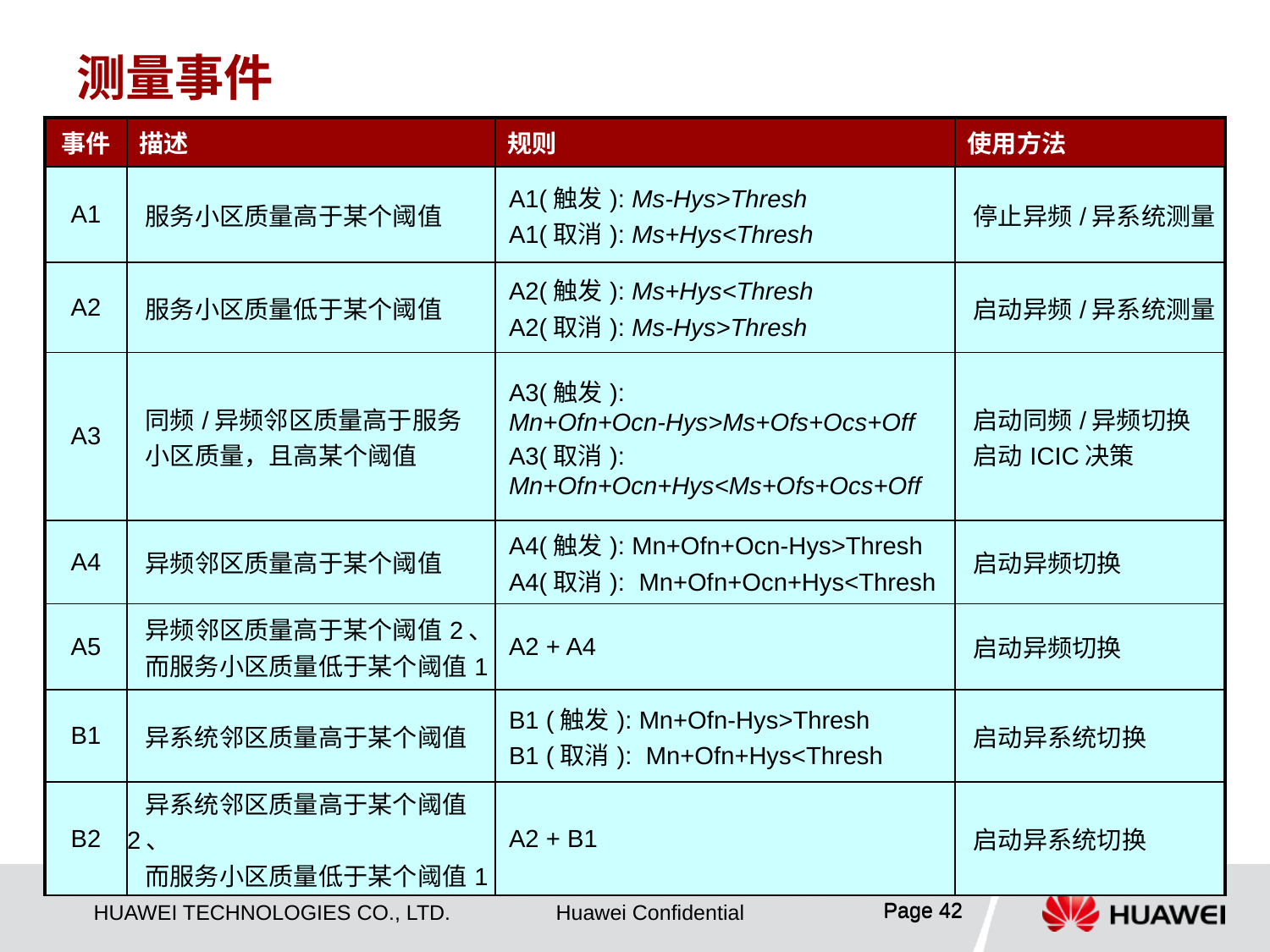

# 测量事件
| 事件 | 描述 | 规则 | 使用方法 |
| --- | --- | --- | --- |
| A1 | 服务小区质量高于某个阈值 | A1(触发): Ms-Hys>Thresh A1(取消): Ms+Hys<Thresh | 停止异频/异系统测量 |
| A2 | 服务小区质量低于某个阈值 | A2(触发): Ms+Hys<Thresh A2(取消): Ms-Hys>Thresh | 启动异频/异系统测量 |
| A3 | 同频/异频邻区质量高于服务 小区质量，且高某个阈值 | A3(触发): Mn+Ofn+Ocn-Hys>Ms+Ofs+Ocs+Off A3(取消): Mn+Ofn+Ocn+Hys<Ms+Ofs+Ocs+Off | 启动同频/异频切换 启动ICIC决策 |
| A4 | 异频邻区质量高于某个阈值 | A4(触发): Mn+Ofn+Ocn-Hys>Thresh A4(取消): Mn+Ofn+Ocn+Hys<Thresh | 启动异频切换 |
| A5 | 异频邻区质量高于某个阈值2、 而服务小区质量低于某个阈值1 | A2 + A4 | 启动异频切换 |
| B1 | 异系统邻区质量高于某个阈值 | B1 (触发): Mn+Ofn-Hys>Thresh B1 (取消): Mn+Ofn+Hys<Thresh | 启动异系统切换 |
| B2 | 异系统邻区质量高于某个阈值2、 而服务小区质量低于某个阈值1 | A2 + B1 | 启动异系统切换 |
Page 42
Page 42